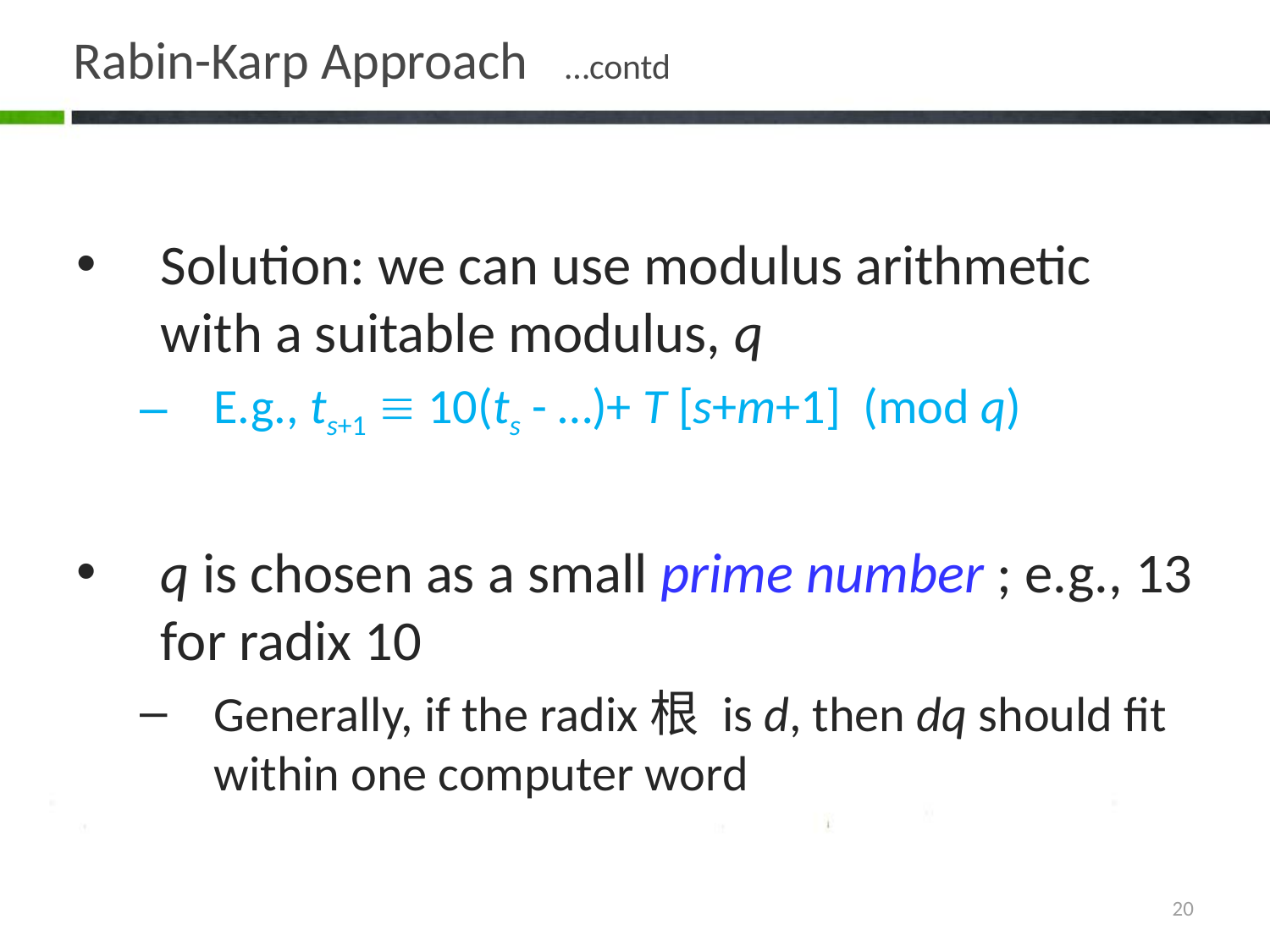

# Rabin-Karp Approach   …contd
Solution: we can use modulus arithmetic with a suitable modulus, q
E.g., ts+1 ≡ 10(ts - …)+ T [s+m+1]  (mod q)

q is chosen as a small prime number ; e.g., 13 for radix 10
Generally, if the radix根 is d, then dq should fit within one computer word
20